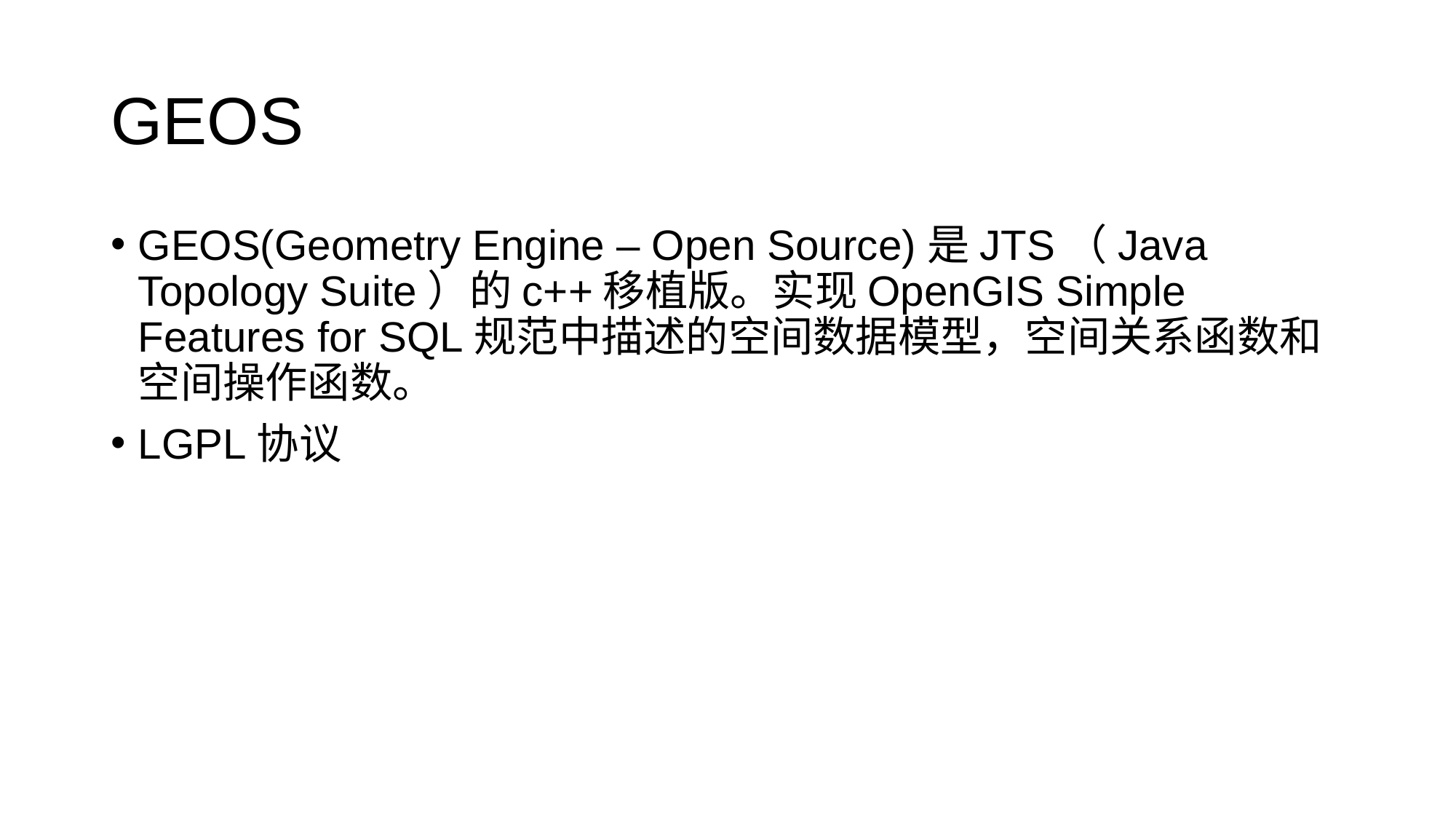

# GEOS
GEOS(Geometry Engine – Open Source)是JTS（Java Topology Suite）的c++移植版。实现OpenGIS Simple Features for SQL规范中描述的空间数据模型，空间关系函数和空间操作函数。
LGPL协议